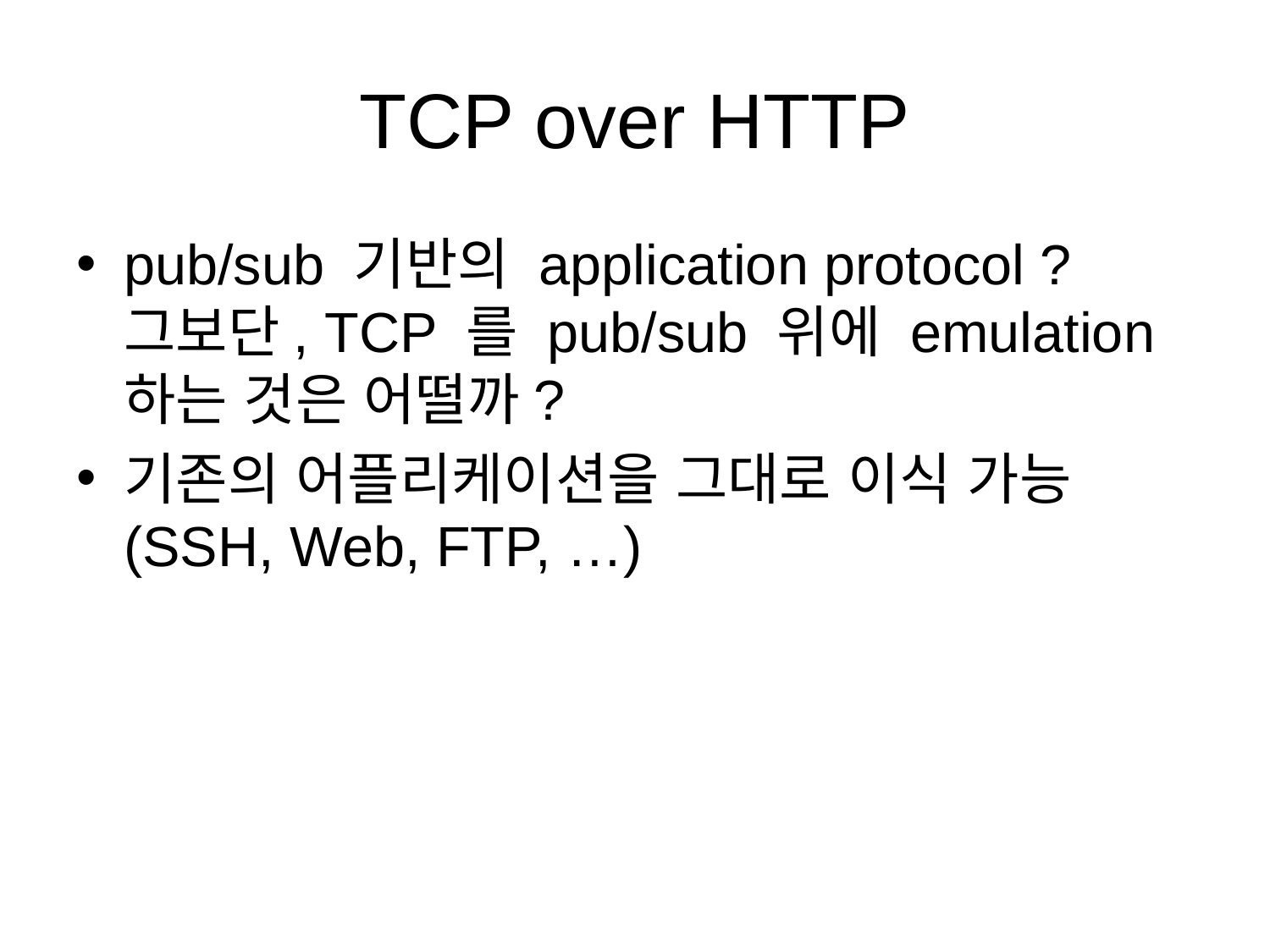

# TCP over HTTP
pub/sub 기반의 application protocol ?
그보단, TCP 를 pub/sub 위에 emulation 하는 것은 어떨까?
기존의 어플리케이션을 그대로 이식 가능
(SSH, Web, FTP, …)